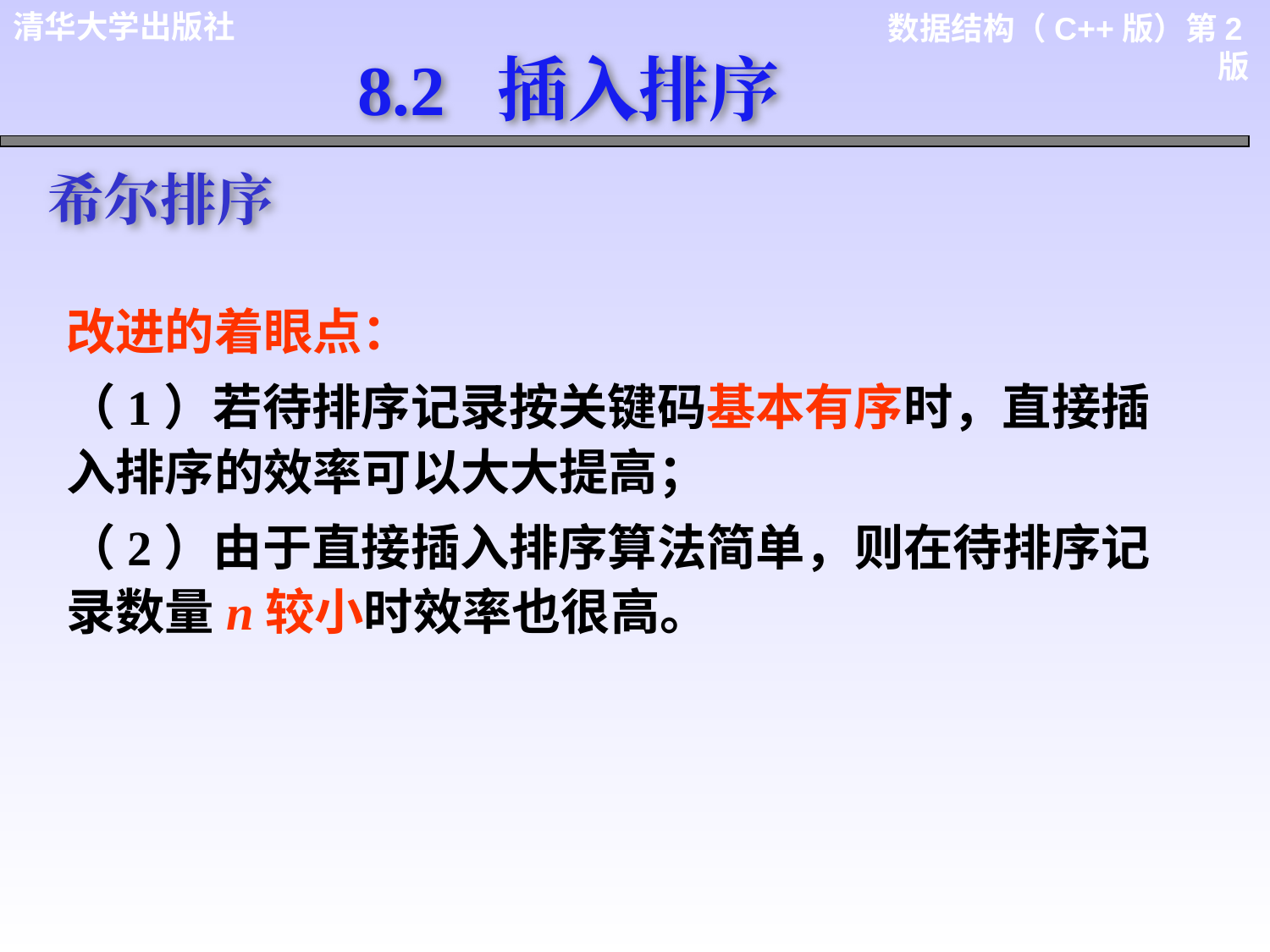

8.2  插入排序
希尔排序
改进的着眼点：
（1）若待排序记录按关键码基本有序时，直接插入排序的效率可以大大提高；
（2）由于直接插入排序算法简单，则在待排序记录数量n较小时效率也很高。